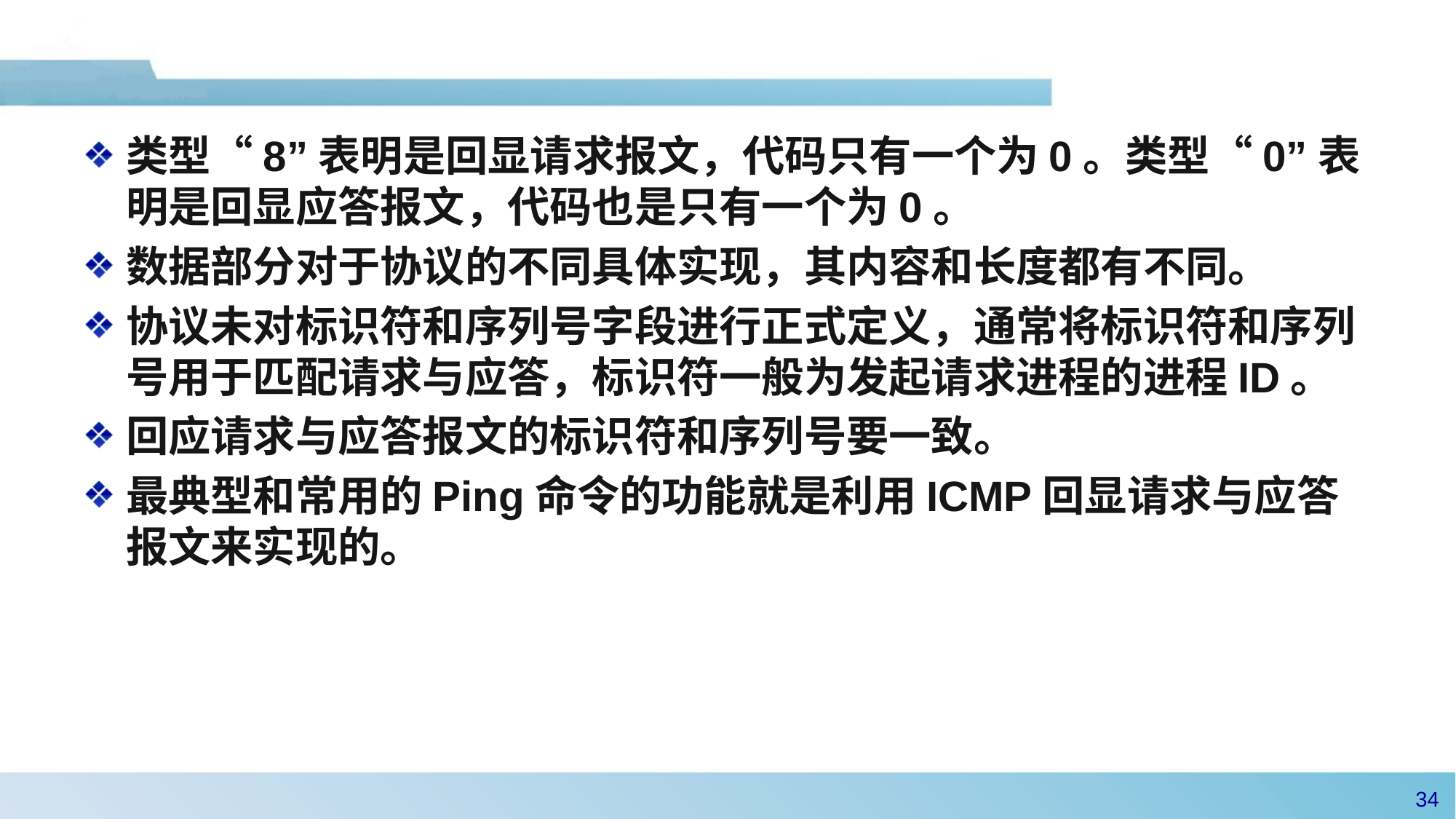

类型“8”表明是回显请求报文，代码只有一个为0。类型“0”表明是回显应答报文，代码也是只有一个为0。
数据部分对于协议的不同具体实现，其内容和长度都有不同。
协议未对标识符和序列号字段进行正式定义，通常将标识符和序列号用于匹配请求与应答，标识符一般为发起请求进程的进程ID。
回应请求与应答报文的标识符和序列号要一致。
最典型和常用的Ping命令的功能就是利用ICMP回显请求与应答报文来实现的。
34